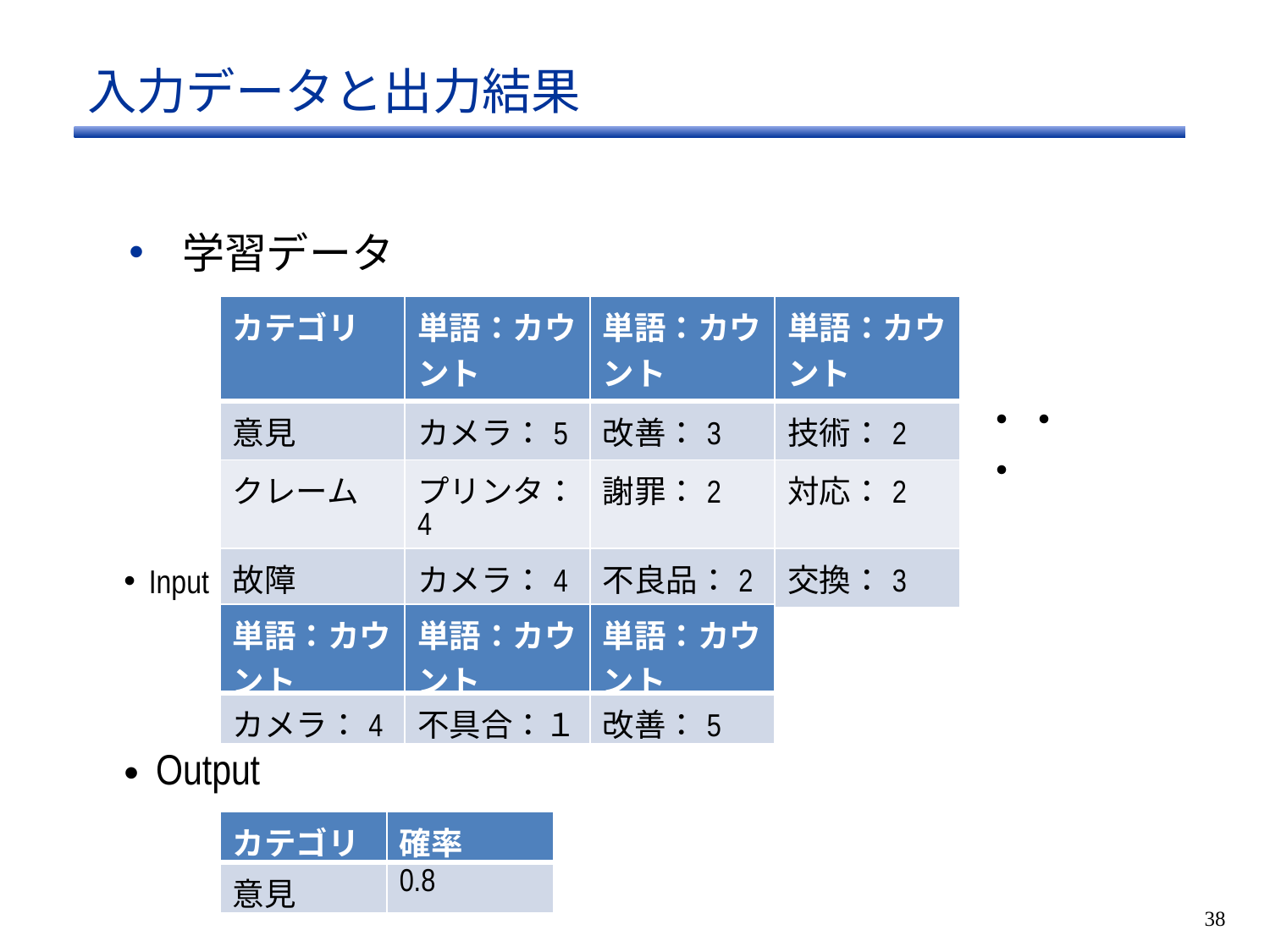

# 入力データと出力結果
学習データ

| カテゴリ | 単語：カウント | 単語：カウント | 単語：カウント |
| --- | --- | --- | --- |
| 意見 | カメラ：5 | 改善：3 | 技術：2 |
| クレーム | プリンタ：4 | 謝罪：2 | 対応：2 |
| 故障 | カメラ：4 | 不良品：2 | 交換：3 |
・・・
Input

| 単語：カウント | 単語：カウント | 単語：カウント |
| --- | --- | --- |
| カメラ：4 | 不具合：１ | 改善：5 |
Output

| カテゴリ | 確率 |
| --- | --- |
| 意見 | 0.8 |